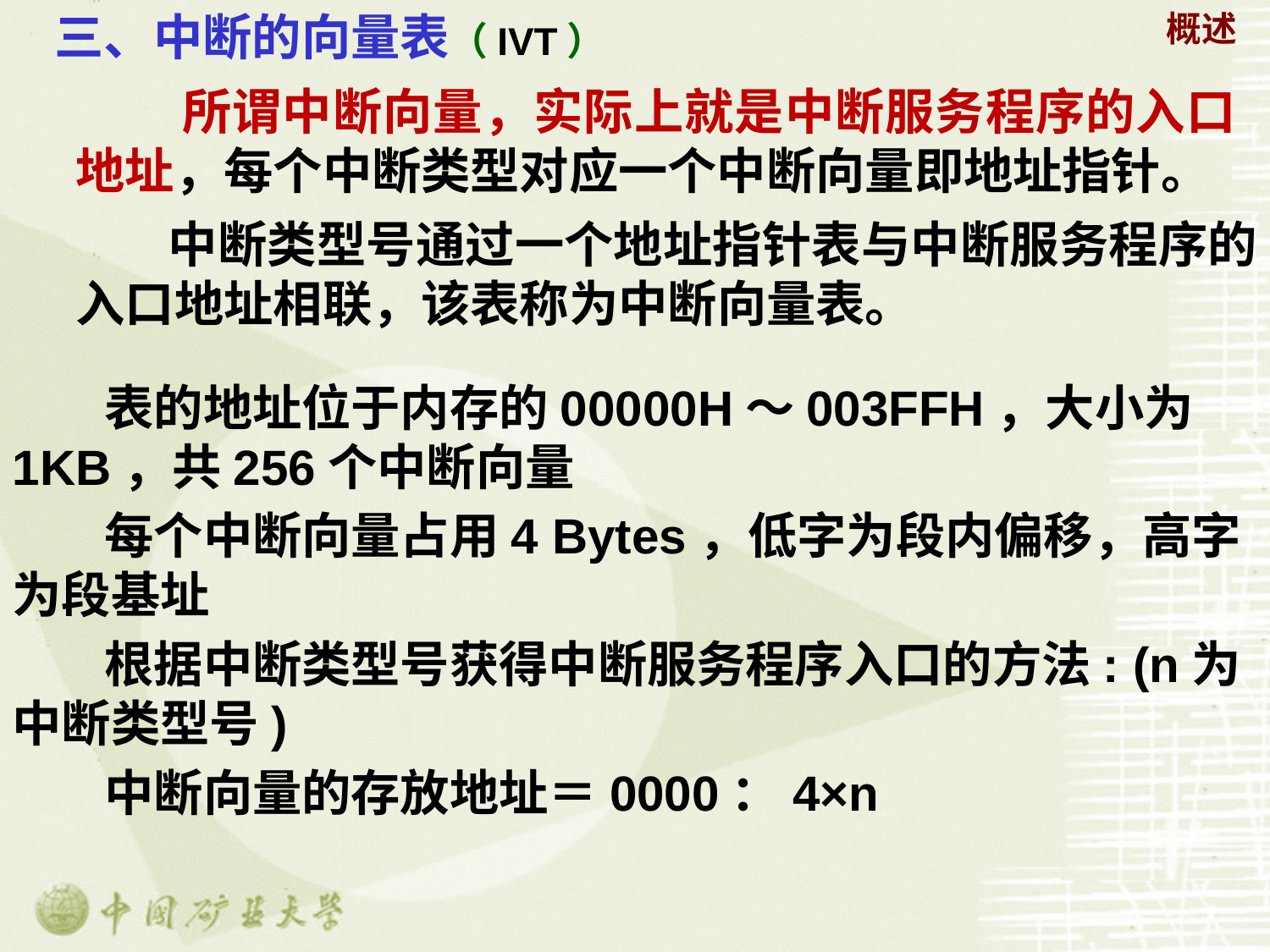

三、中断的向量表（IVT）
# 概述
所谓中断向量，实际上就是中断服务程序的入口地址，每个中断类型对应一个中断向量即地址指针。
中断类型号通过一个地址指针表与中断服务程序的入口地址相联，该表称为中断向量表。
表的地址位于内存的00000H～003FFH，大小为1KB，共256个中断向量
每个中断向量占用4 Bytes，低字为段内偏移，高字为段基址
根据中断类型号获得中断服务程序入口的方法: (n为中断类型号)
中断向量的存放地址＝0000：4×n